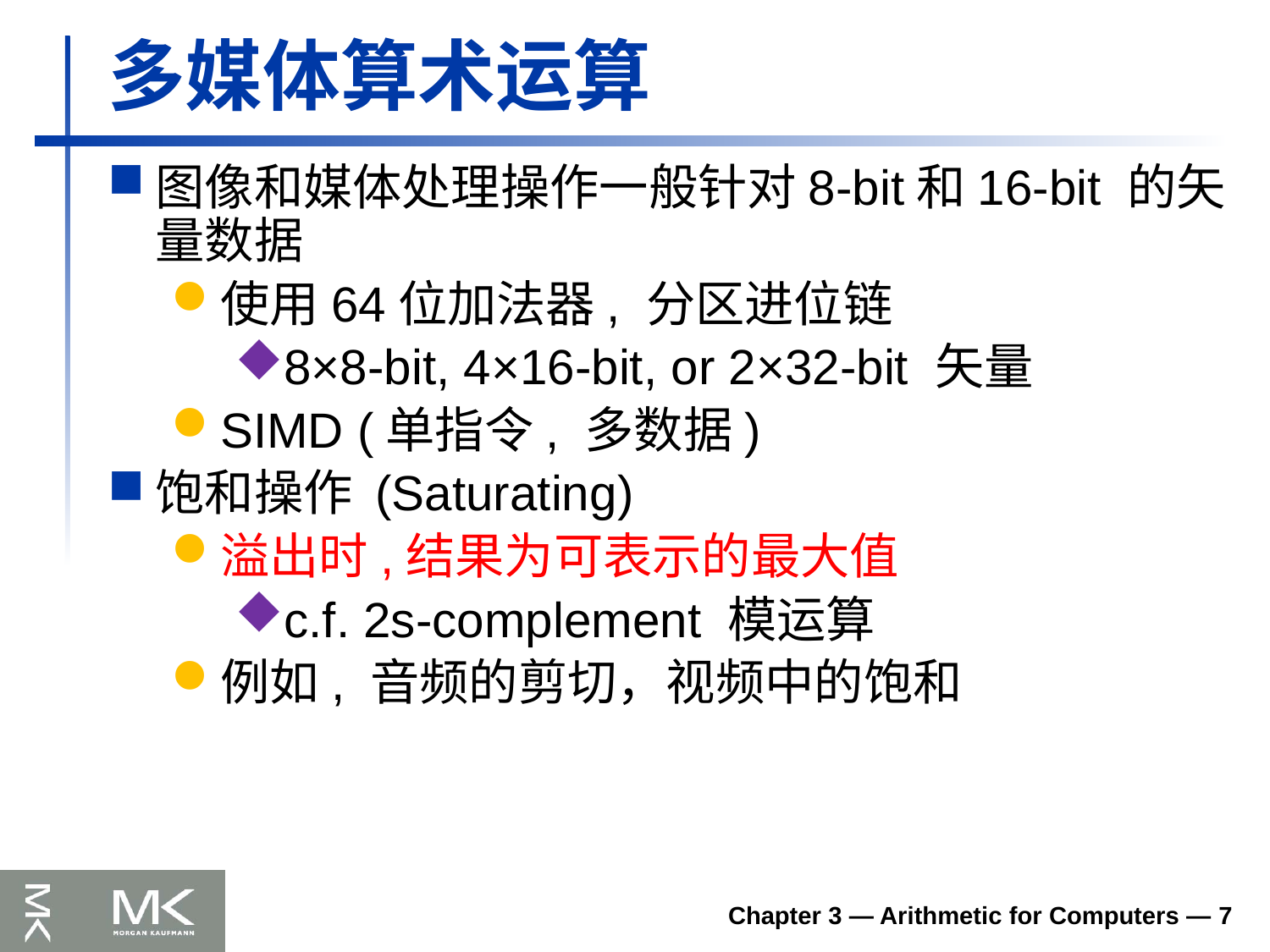

# 多媒体算术运算
图像和媒体处理操作一般针对8-bit和16-bit 的矢量数据
使用64位加法器, 分区进位链
8×8-bit, 4×16-bit, or 2×32-bit 矢量
SIMD (单指令, 多数据)
饱和操作 (Saturating)
溢出时,结果为可表示的最大值
c.f. 2s-complement 模运算
例如, 音频的剪切，视频中的饱和
Chapter 3 — Arithmetic for Computers — 7